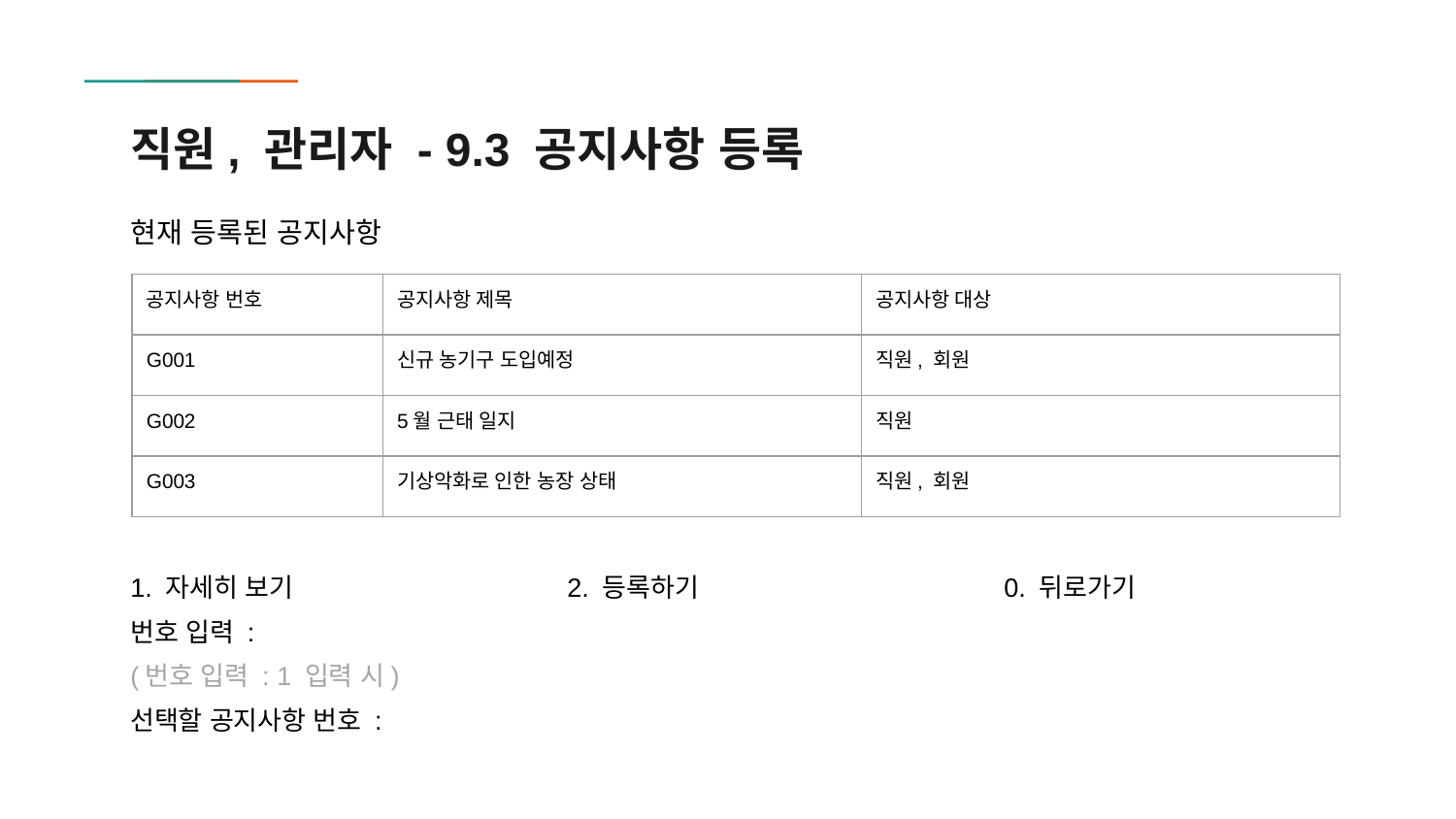

# 직원, 관리자 - 9.3 공지사항 등록
현재 등록된 공지사항
| 공지사항 번호 | 공지사항 제목 | 공지사항 대상 |
| --- | --- | --- |
| G001 | 신규 농기구 도입예정 | 직원, 회원 |
| G002 | 5월 근태 일지 | 직원 |
| G003 | 기상악화로 인한 농장 상태 | 직원, 회원 |
1. 자세히 보기 		2. 등록하기			0. 뒤로가기
번호 입력 :
(번호 입력 : 1 입력 시)
선택할 공지사항 번호 :